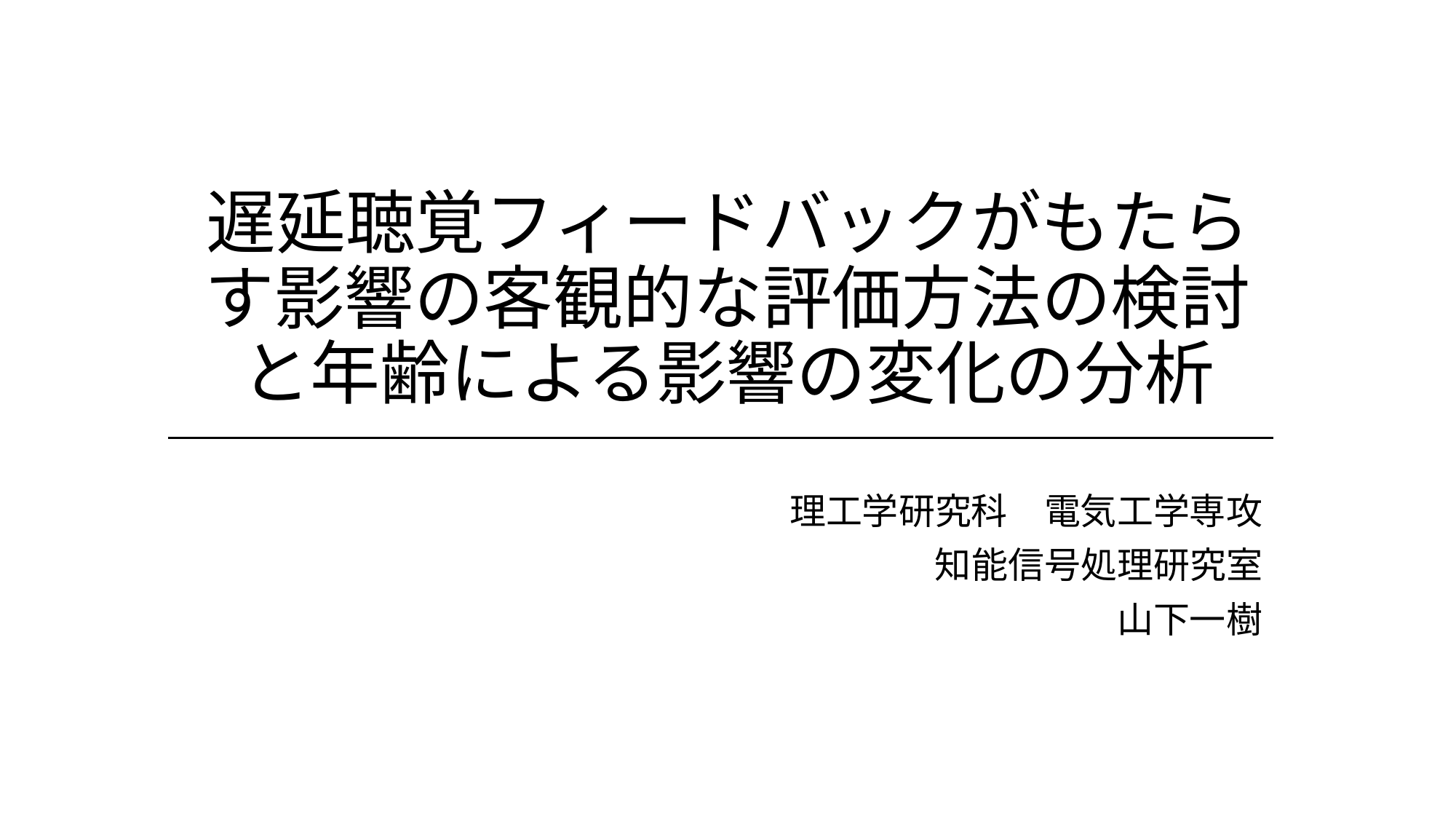

# 遅延聴覚フィードバックがもたらす影響の客観的な評価方法の検討と年齢による影響の変化の分析
理工学研究科　電気工学専攻
知能信号処理研究室
山下一樹